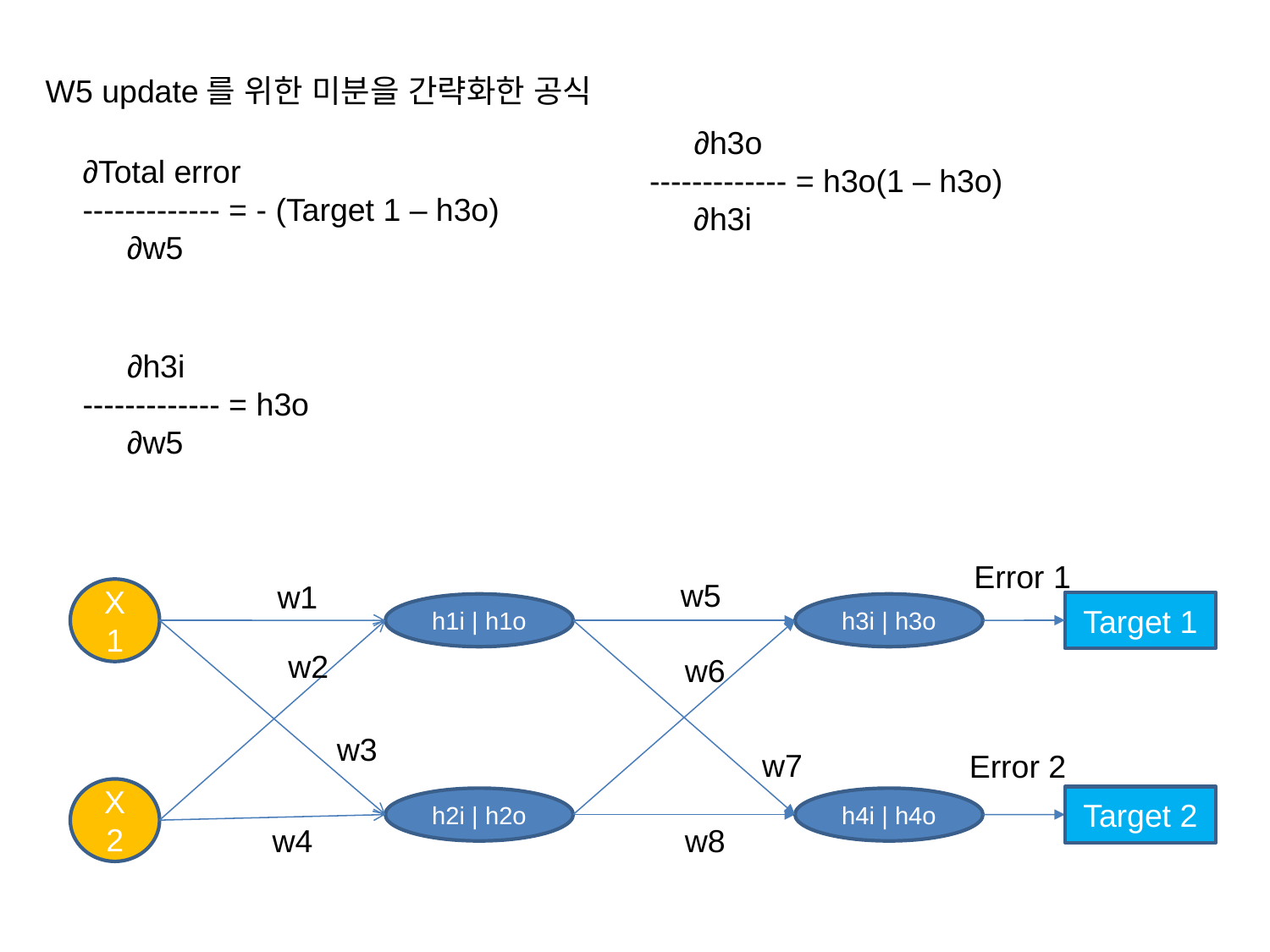

W5 update를 위한 미분을 간략화한 공식
      ∂h3o
 ------------- = h3o(1 – h3o)
      ∂h3i
 ∂Total error
 ------------- = - (Target 1 – h3o)
      ∂w5
      ∂h3i
 ------------- = h3o
      ∂w5
Error 1
w5
w1
X1
Target 1
h1i | h1o
h3i | h3o
w2
w6
w3
w7
Error 2
X2
Target 2
h2i | h2o
h4i | h4o
w4
w8